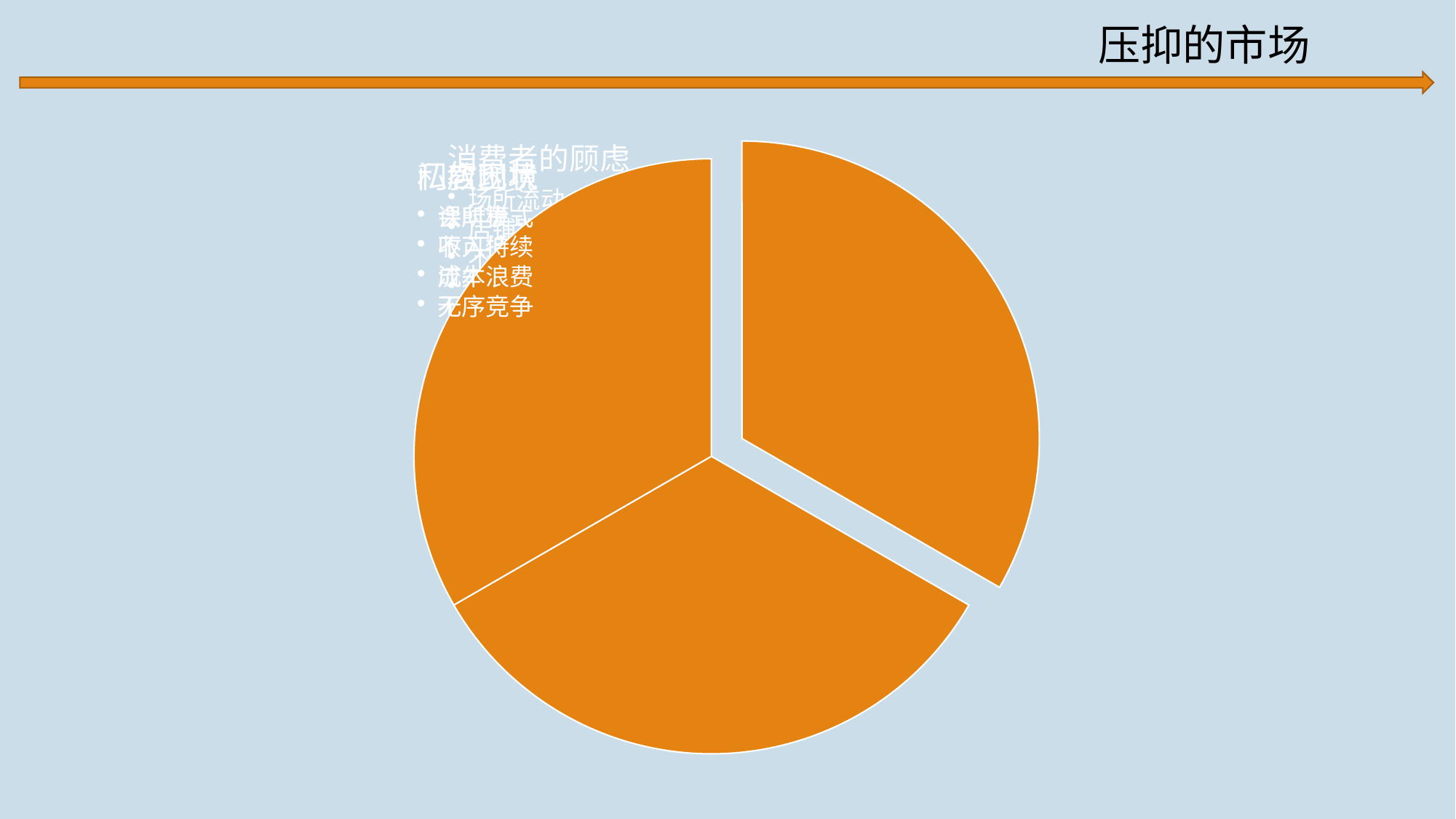

压抑的市场

消费者的顾虑
场所流动
店铺跑路
不堪其扰
懒惰
私教现状
课时贵
收入低
流失大
不规范
门店困境
会所模式
不可持续
成本浪费
无序竞争